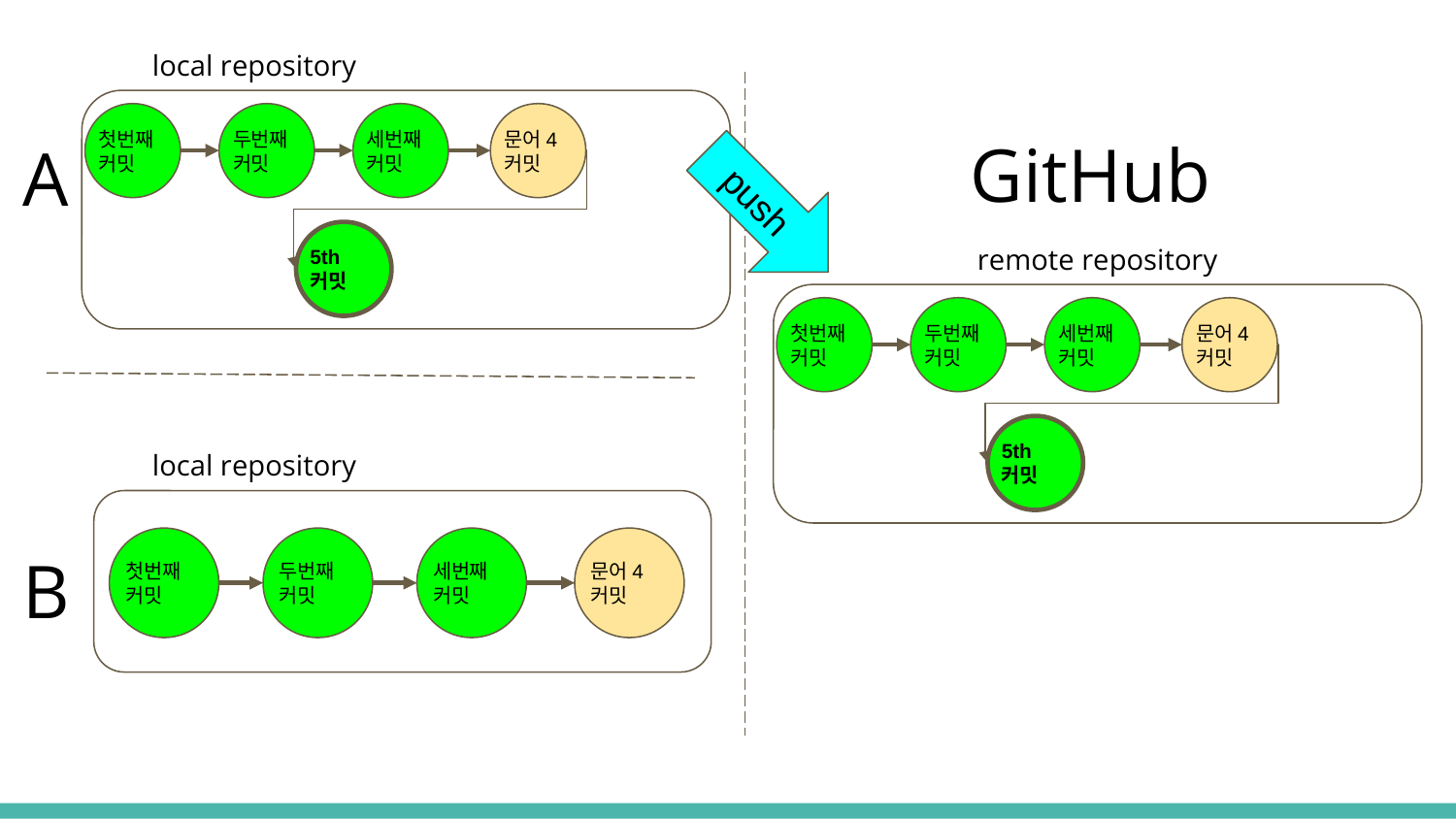

local repository

첫번째
커밋
두번째
커밋
세번째
커밋
문어4
커밋
GitHub
A
push
5th
커밋
remote repository

첫번째
커밋
두번째
커밋
세번째
커밋
문어4
커밋
5th
커밋
local repository

첫번째
커밋
두번째
커밋
세번째
커밋
문어4
커밋
B